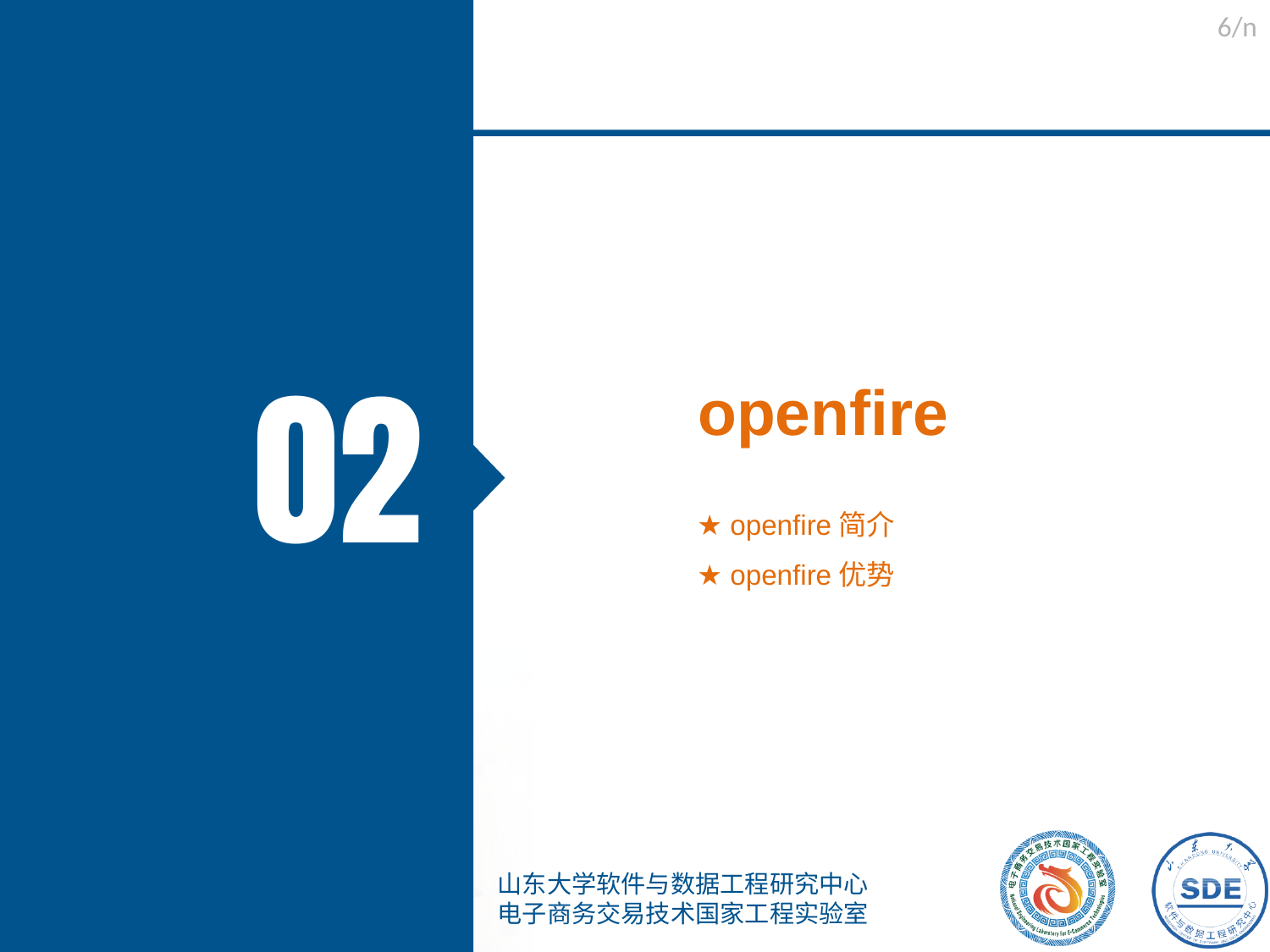

6/n
openfire
02
★ openfire简介
★ openfire优势